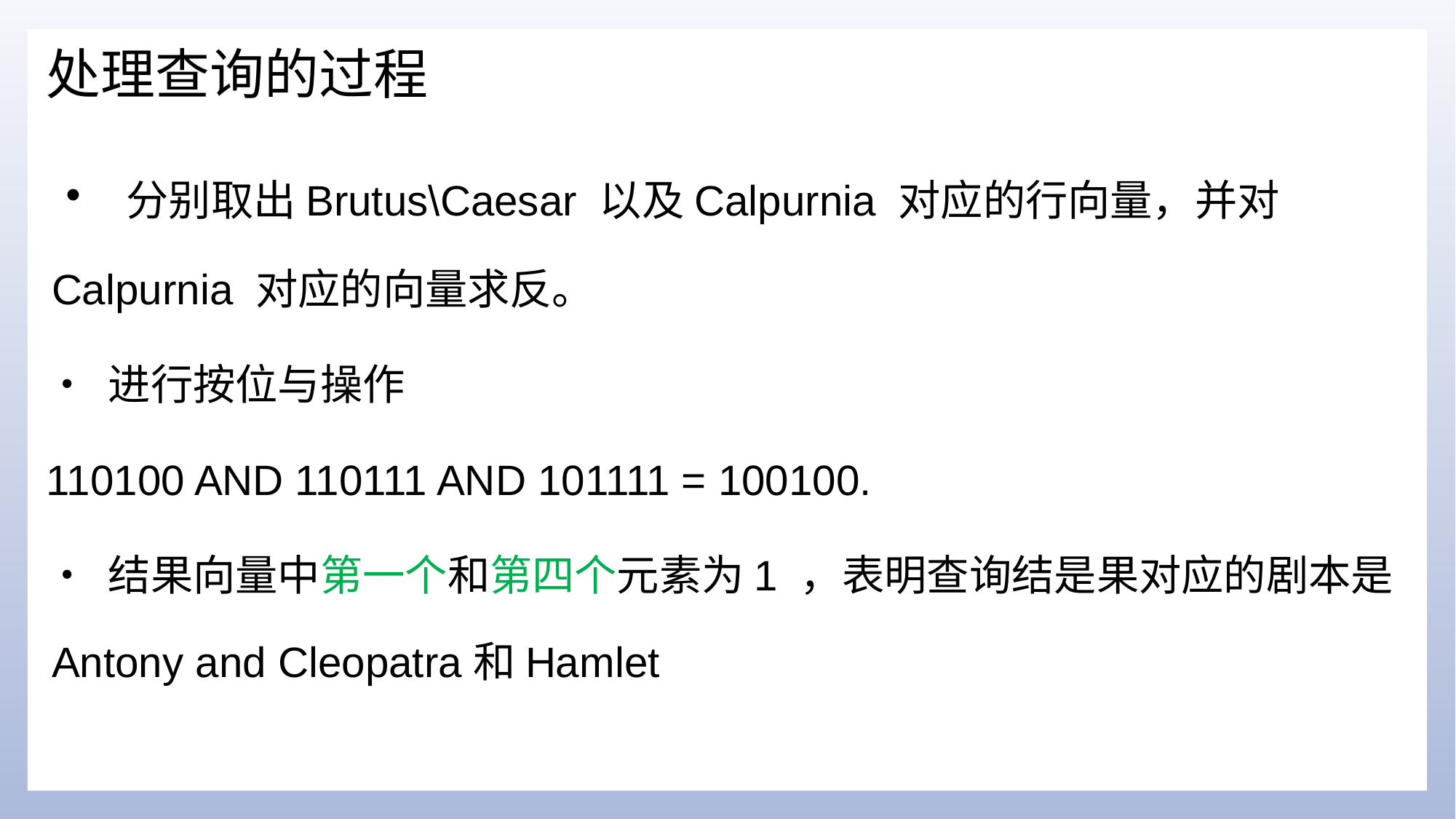

处理查询的过程
• 分别取出Brutus\Caesar 以及Calpurnia 对应的行向量，并对Calpurnia 对应的向量求反。
• 进行按位与操作
110100 AND 110111 AND 101111 = 100100.
• 结果向量中第一个和第四个元素为1 ，表明查询结是果对应的剧本是Antony and Cleopatra和Hamlet